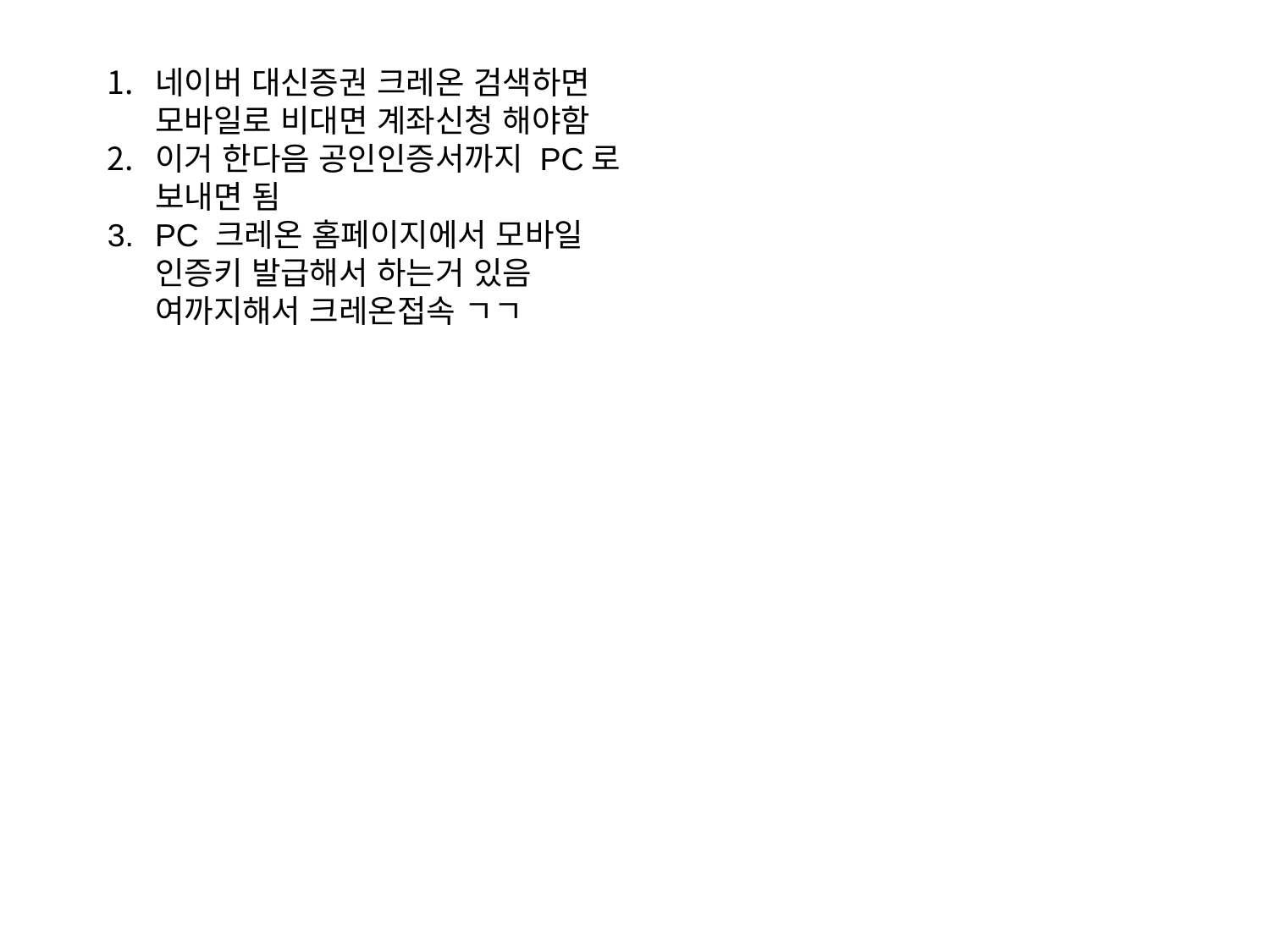

네이버 대신증권 크레온 검색하면 모바일로 비대면 계좌신청 해야함
이거 한다음 공인인증서까지 PC로 보내면 됨
PC 크레온 홈페이지에서 모바일 인증키 발급해서 하는거 있음 여까지해서 크레온접속 ㄱㄱ